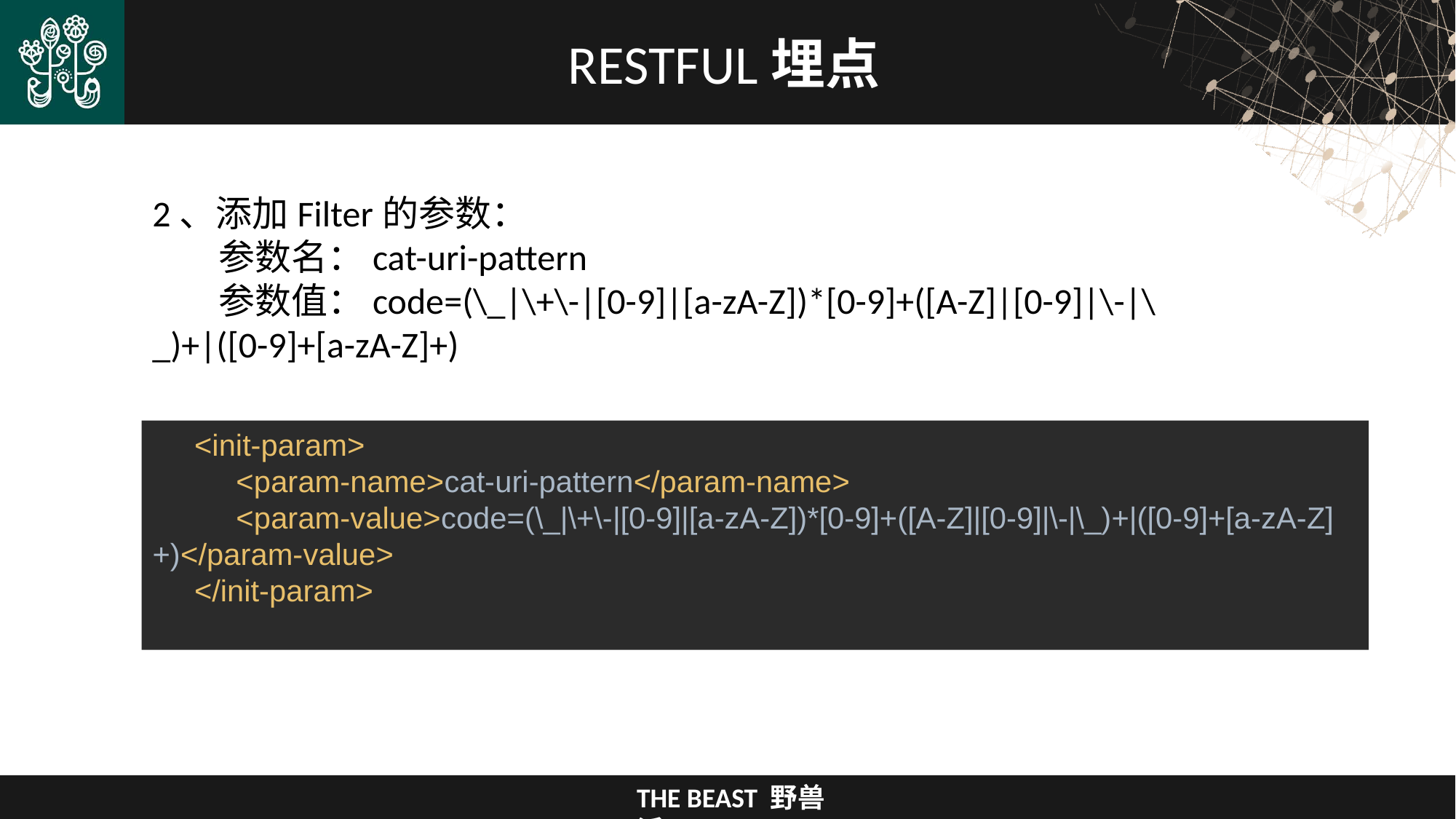

# RESTFUL埋点
2、添加Filter的参数：
       参数名：cat-uri-pattern
       参数值：code=(\_|\+\-|[0-9]|[a-zA-Z])*[0-9]+([A-Z]|[0-9]|\-|\_)+|([0-9]+[a-zA-Z]+)

     <init-param>
          <param-name>cat-uri-pattern</param-name>
          <param-value>code=(\_|\+\-|[0-9]|[a-zA-Z])*[0-9]+([A-Z]|[0-9]|\-|\_)+|([0-9]+[a-zA-Z]+)</param-value>
     </init-param>